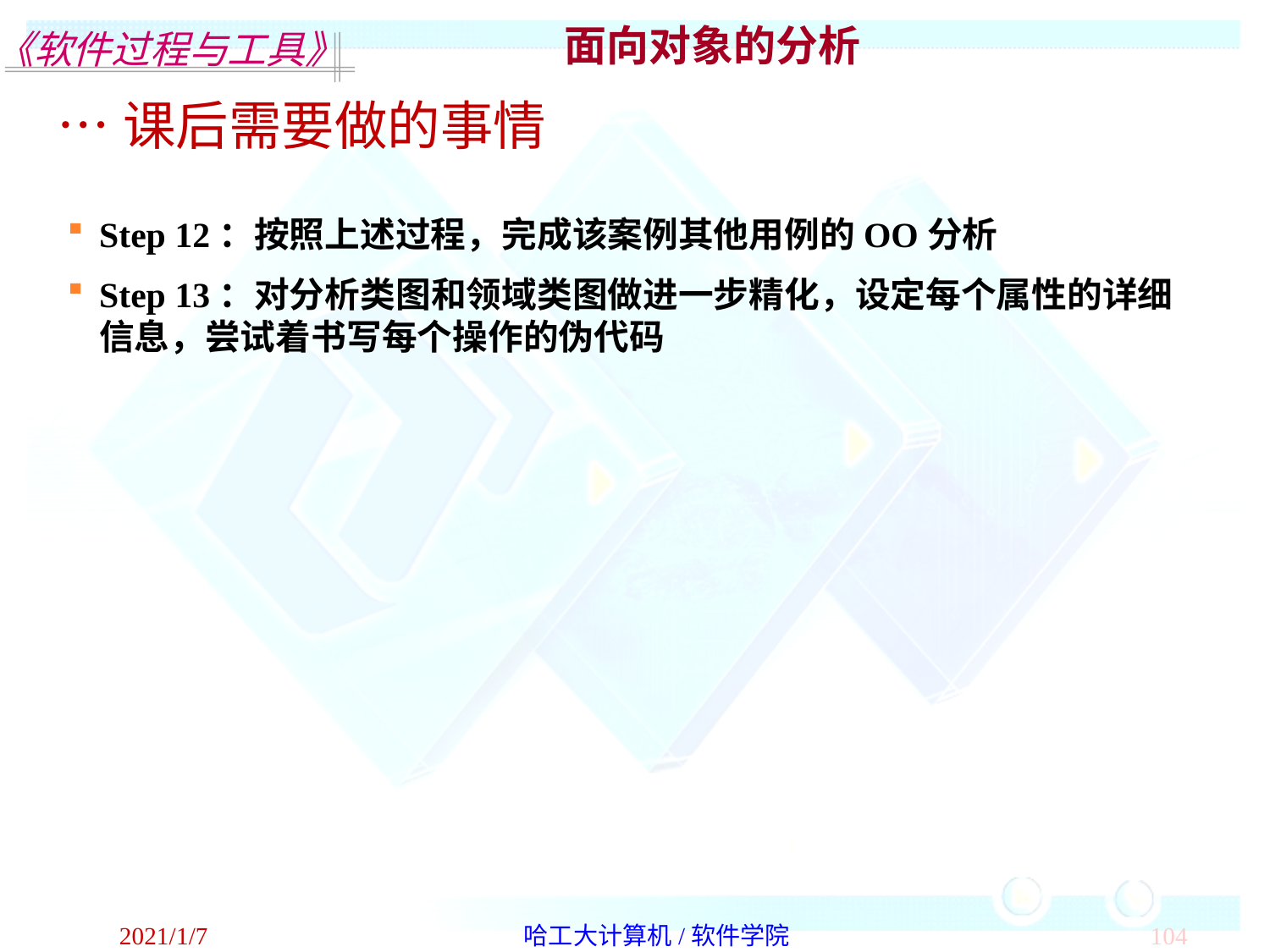

面向对象的分析
…课后需要做的事情
Step 12：按照上述过程，完成该案例其他用例的OO分析
Step 13：对分析类图和领域类图做进一步精化，设定每个属性的详细信息，尝试着书写每个操作的伪代码